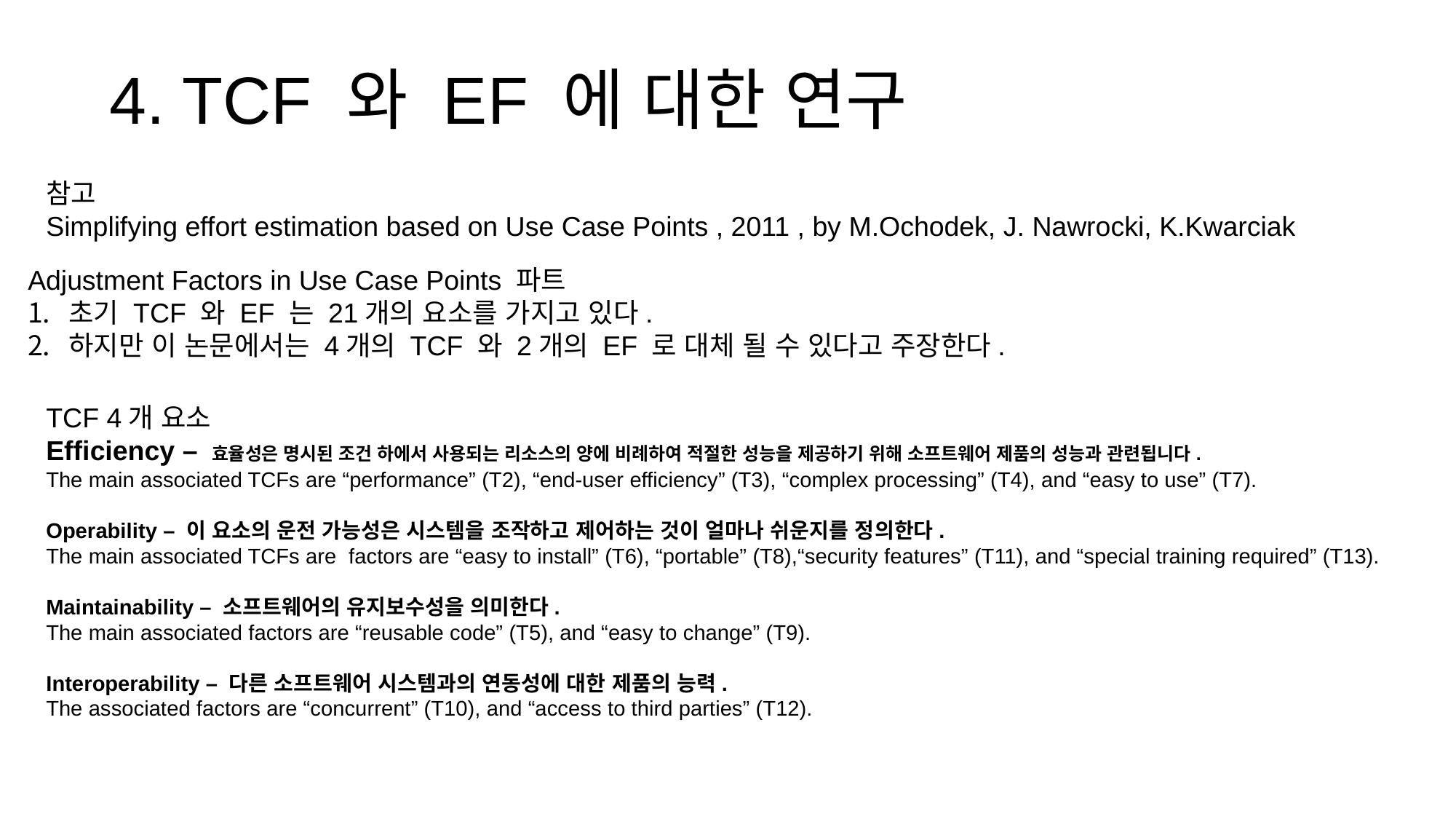

# 4. TCF 와 EF 에 대한 연구
참고
Simplifying effort estimation based on Use Case Points , 2011 , by M.Ochodek, J. Nawrocki, K.Kwarciak
Adjustment Factors in Use Case Points 파트
초기 TCF 와 EF 는 21개의 요소를 가지고 있다.
하지만 이 논문에서는 4개의 TCF 와 2개의 EF 로 대체 될 수 있다고 주장한다.

TCF 4개 요소
Efficiency – 효율성은 명시된 조건 하에서 사용되는 리소스의 양에 비례하여 적절한 성능을 제공하기 위해 소프트웨어 제품의 성능과 관련됩니다.
The main associated TCFs are “performance” (T2), “end-user efficiency” (T3), “complex processing” (T4), and “easy to use” (T7).

Operability – 이 요소의 운전 가능성은 시스템을 조작하고 제어하는 것이 얼마나 쉬운지를 정의한다.
The main associated TCFs are  factors are “easy to install” (T6), “portable” (T8),“security features” (T11), and “special training required” (T13).

Maintainability – 소프트웨어의 유지보수성을 의미한다.
The main associated factors are “reusable code” (T5), and “easy to change” (T9).

Interoperability – 다른 소프트웨어 시스템과의 연동성에 대한 제품의 능력.
The associated factors are “concurrent” (T10), and “access to third parties” (T12).